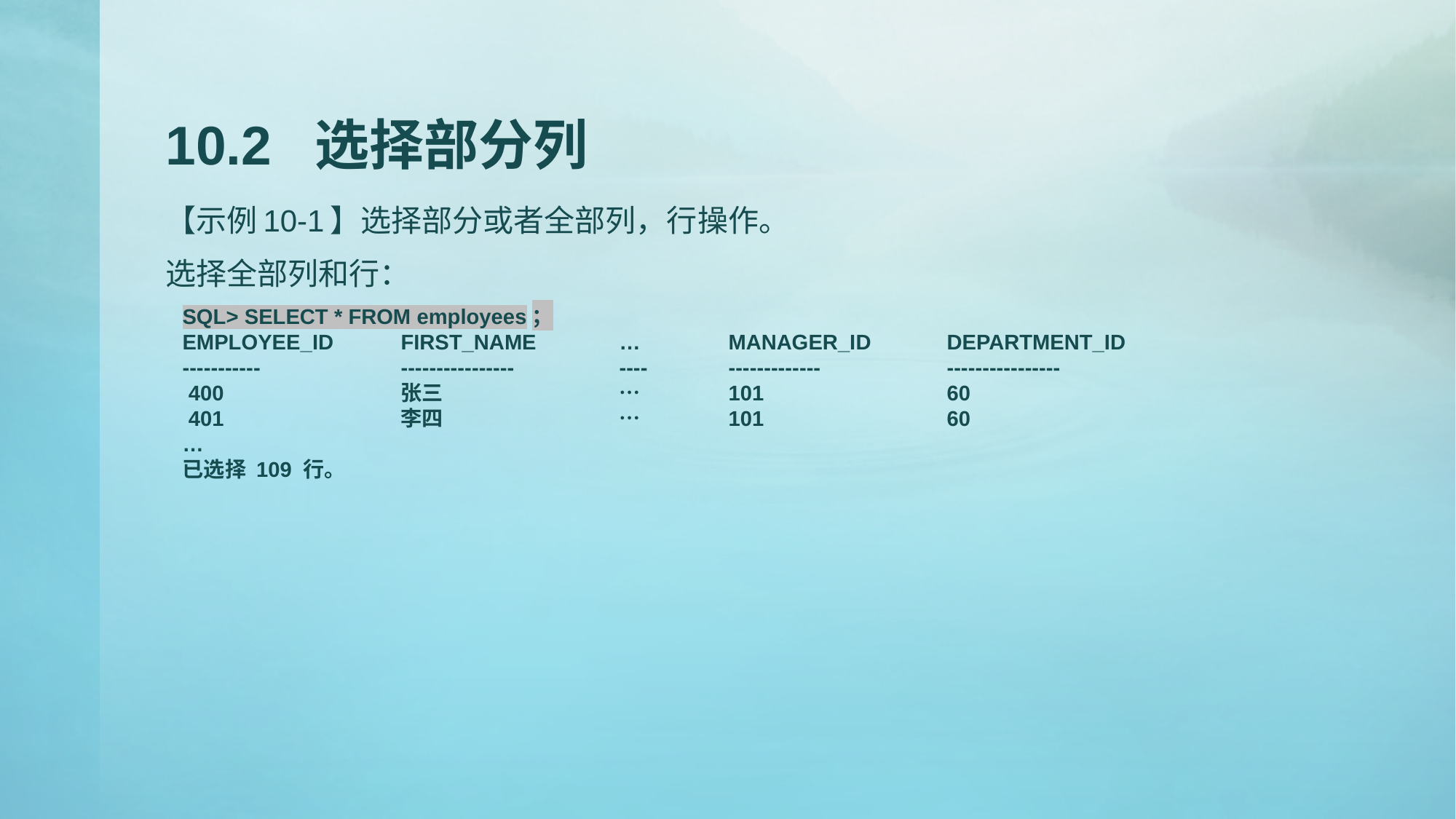

# 10.2  选择部分列
【示例10-1】选择部分或者全部列，行操作。
选择全部列和行：
SQL> SELECT * FROM employees；
EMPLOYEE_ID	FIRST_NAME	…	MANAGER_ID	DEPARTMENT_ID
-----------		----------------	----	-------------		----------------
 400		张三		…	101		60
 401		李四		…	101		60
…
已选择 109 行。